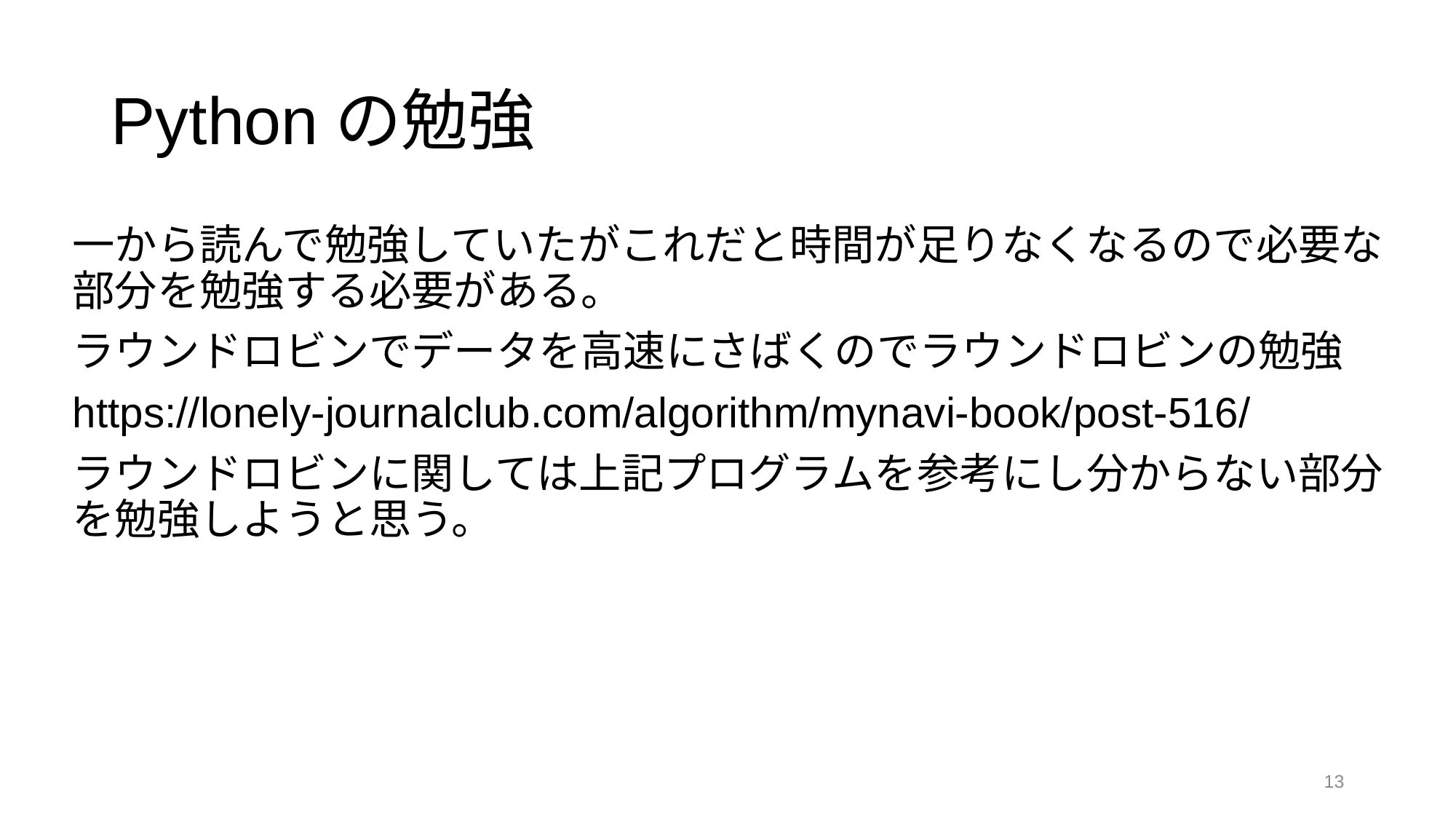

# Pythonの勉強
一から読んで勉強していたがこれだと時間が足りなくなるので必要な部分を勉強する必要がある。
ラウンドロビンでデータを高速にさばくのでラウンドロビンの勉強
https://lonely-journalclub.com/algorithm/mynavi-book/post-516/
ラウンドロビンに関しては上記プログラムを参考にし分からない部分を勉強しようと思う。

13